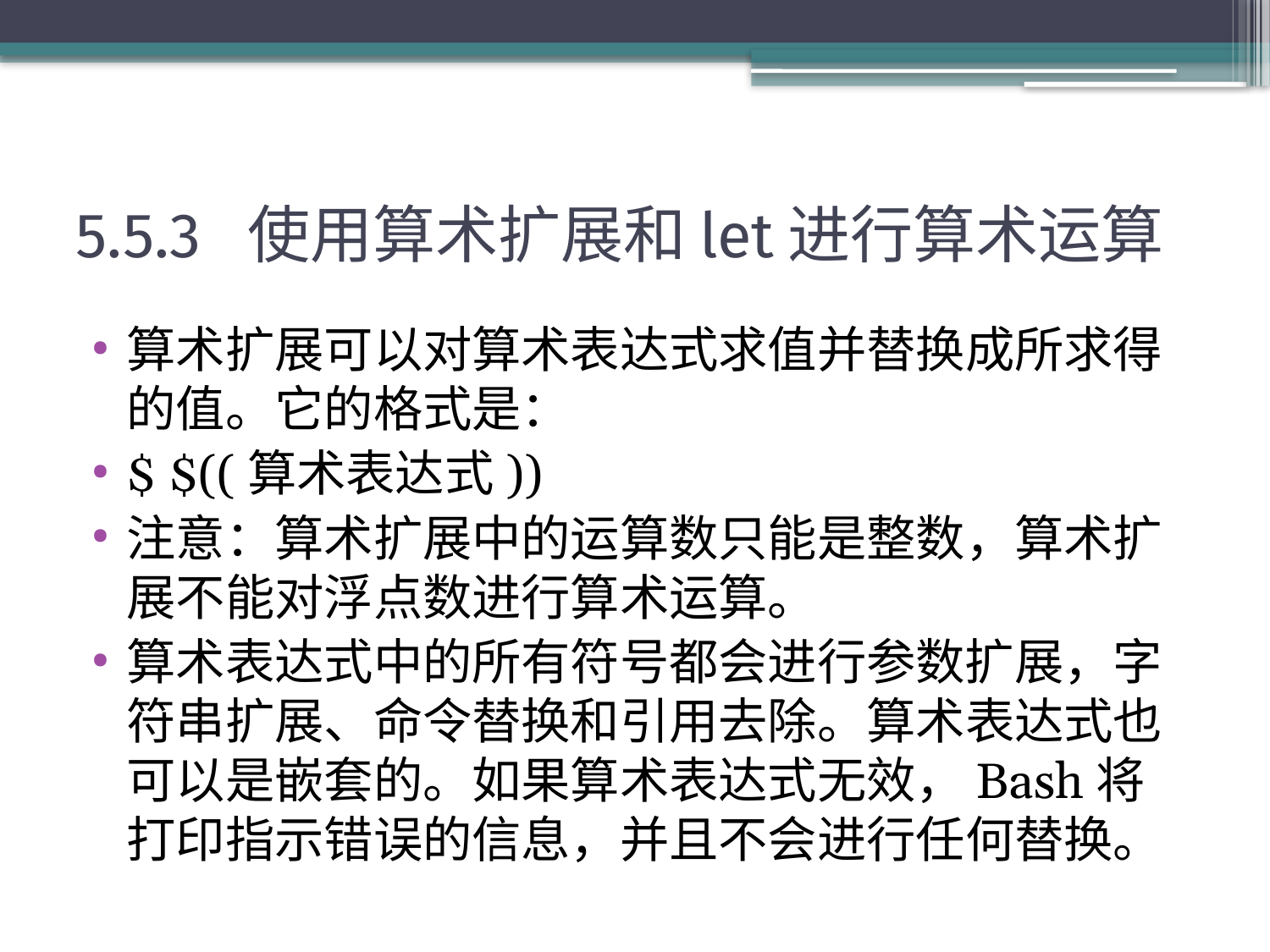

# 5.5.3  使用算术扩展和let进行算术运算
算术扩展可以对算术表达式求值并替换成所求得的值。它的格式是：
$ $((算术表达式))
注意：算术扩展中的运算数只能是整数，算术扩展不能对浮点数进行算术运算。
算术表达式中的所有符号都会进行参数扩展，字符串扩展、命令替换和引用去除。算术表达式也可以是嵌套的。如果算术表达式无效，Bash将打印指示错误的信息，并且不会进行任何替换。